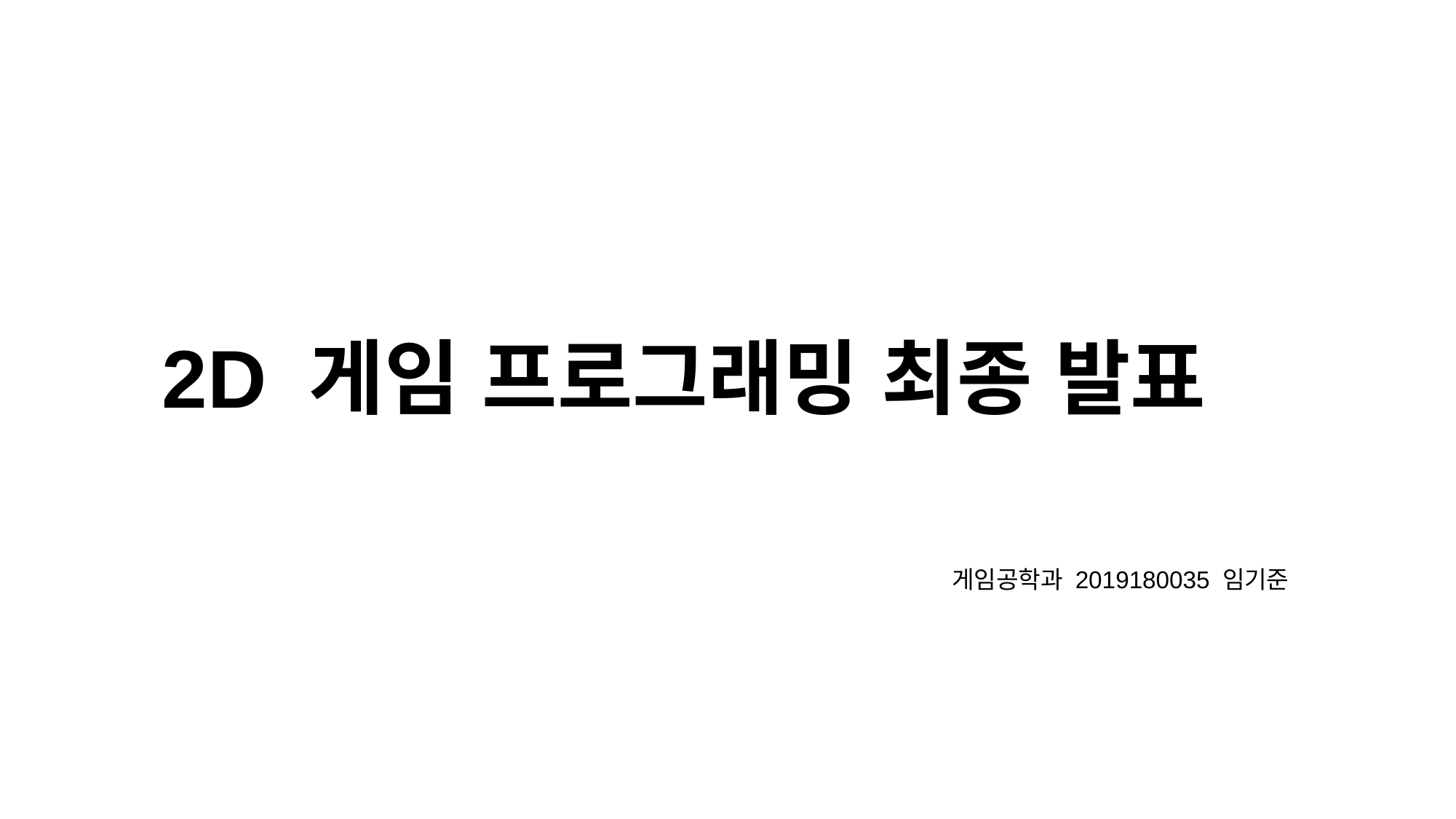

# 2D 게임 프로그래밍 최종 발표

게임공학과 2019180035 임기준